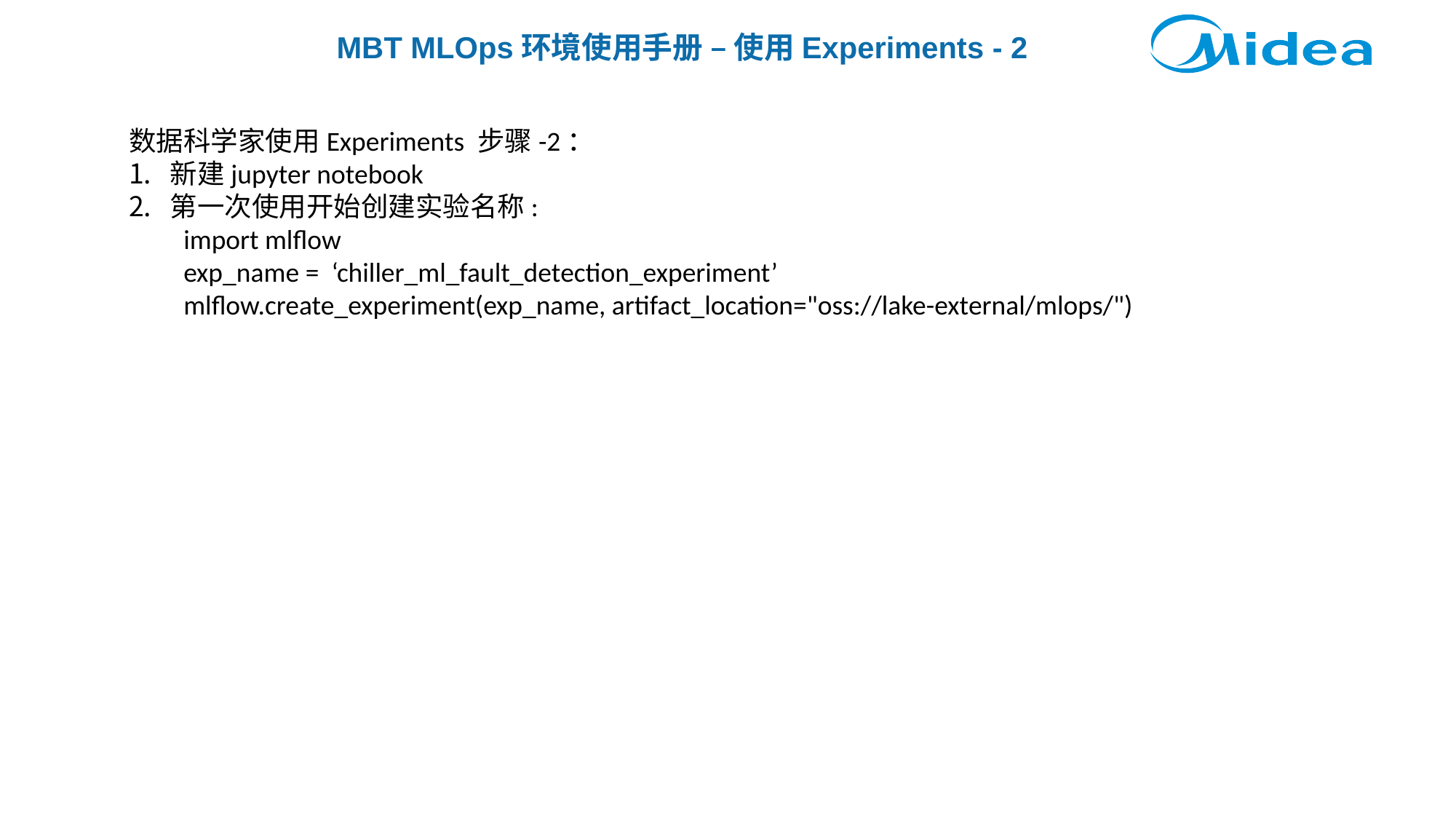

MBT MLOps环境使用手册 – 使用Experiments - 2
数据科学家使用Experiments 步骤-2：
新建jupyter notebook
第一次使用开始创建实验名称:
import mlflow
exp_name =  ‘chiller_ml_fault_detection_experiment’
mlflow.create_experiment(exp_name, artifact_location="oss://lake-external/mlops/")